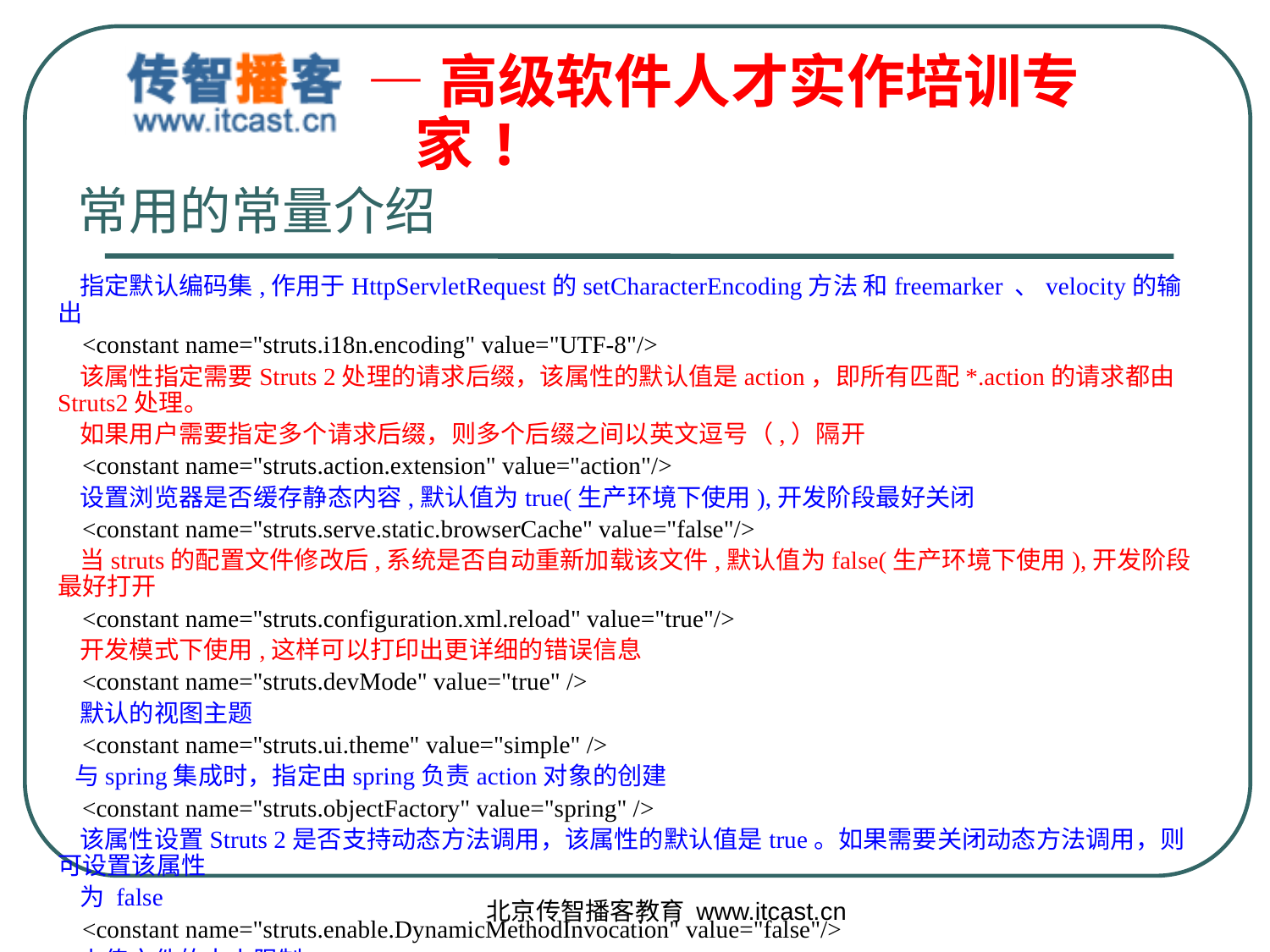

常用的常量介绍
   指定默认编码集,作用于HttpServletRequest的setCharacterEncoding方法 和freemarker 、velocity的输出
    <constant name="struts.i18n.encoding" value="UTF-8"/>
   该属性指定需要Struts 2处理的请求后缀，该属性的默认值是action，即所有匹配*.action的请求都由Struts2处理。
   如果用户需要指定多个请求后缀，则多个后缀之间以英文逗号（,）隔开
    <constant name="struts.action.extension" value="action"/>
   设置浏览器是否缓存静态内容,默认值为true(生产环境下使用),开发阶段最好关闭
    <constant name="struts.serve.static.browserCache" value="false"/>
   当struts的配置文件修改后,系统是否自动重新加载该文件,默认值为false(生产环境下使用),开发阶段最好打开
    <constant name="struts.configuration.xml.reload" value="true"/>
   开发模式下使用,这样可以打印出更详细的错误信息
    <constant name="struts.devMode" value="true" />
   默认的视图主题
    <constant name="struts.ui.theme" value="simple" />
  与spring集成时，指定由spring负责action对象的创建
    <constant name="struts.objectFactory" value="spring" />
   该属性设置Struts 2是否支持动态方法调用，该属性的默认值是true。如果需要关闭动态方法调用，则可设置该属性
   为 false
    <constant name="struts.enable.DynamicMethodInvocation" value="false"/>
   上传文件的大小限制
     <constant name="struts.multipart.maxSize" value=“10701096"/>

北京传智播客教育 www.itcast.cn